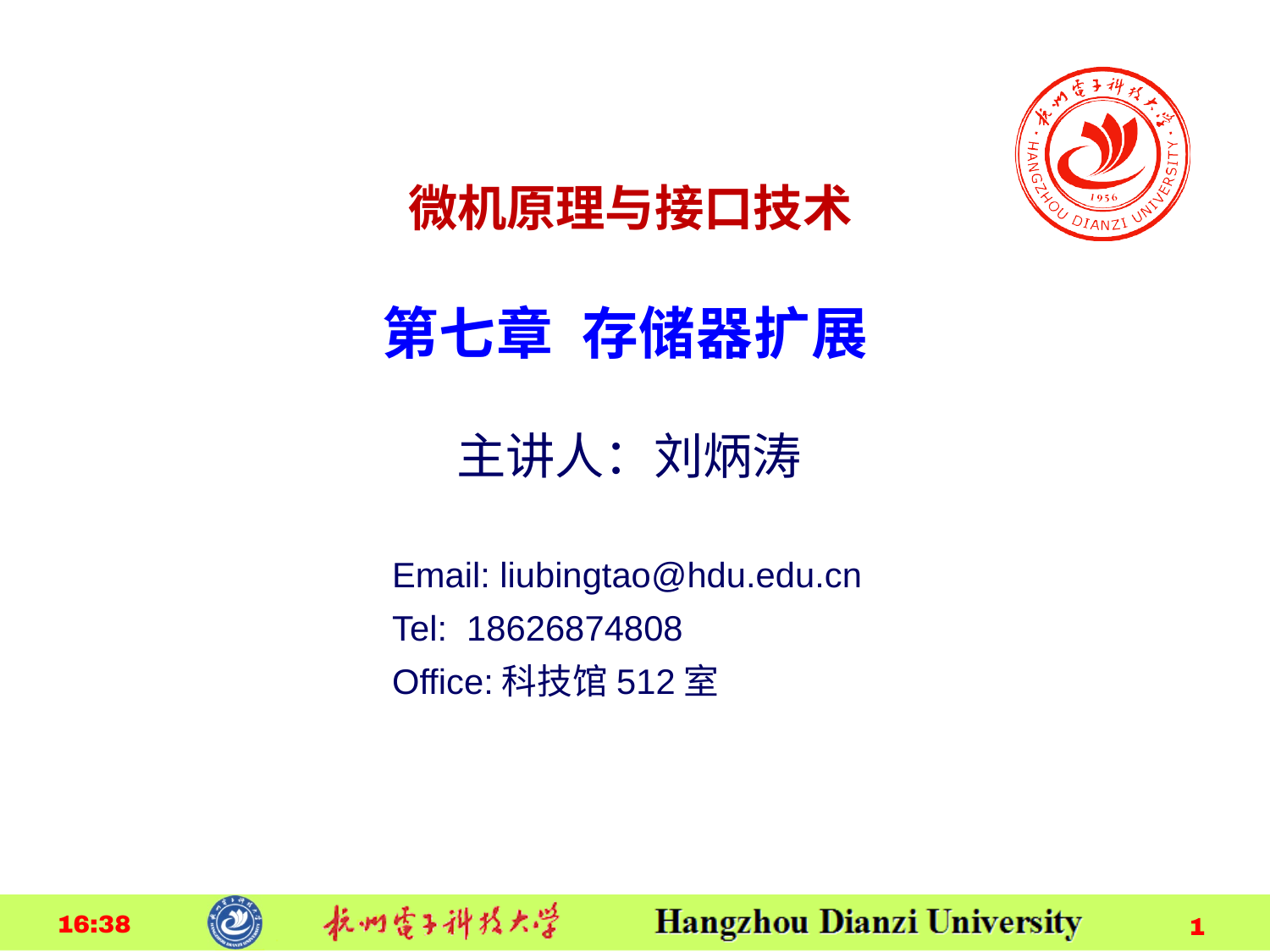

微机原理与接口技术
第七章  存储器扩展
主讲人：刘炳涛
Email: liubingtao@hdu.edu.cn
Tel:  18626874808
Office:科技馆512室